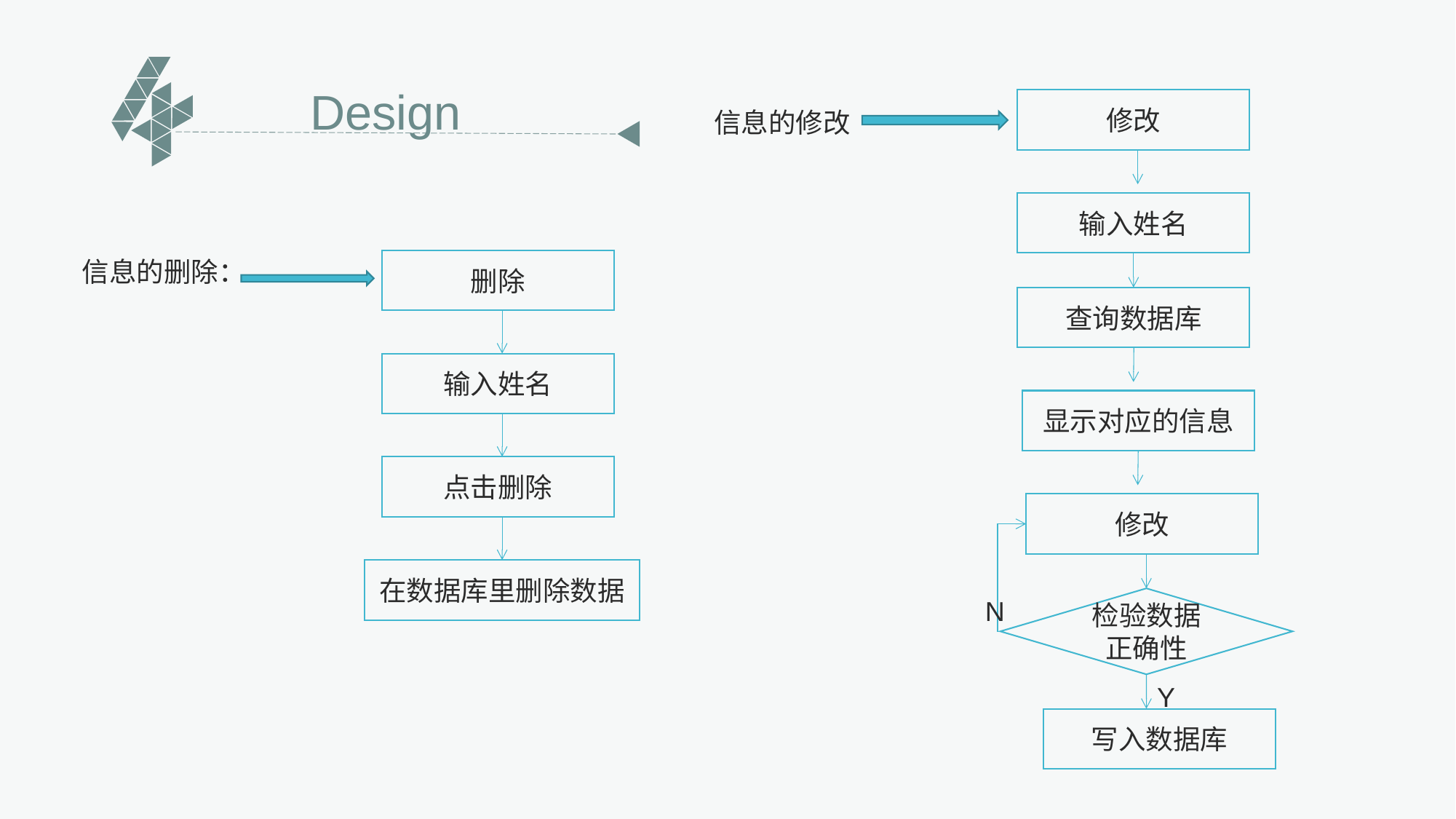

Design
修改
输入姓名
查询数据库
显示对应的信息
修改
N
检验数据正确性
Y
写入数据库
信息的修改

信息的删除：
删除
输入姓名
点击删除
在数据库里删除数据